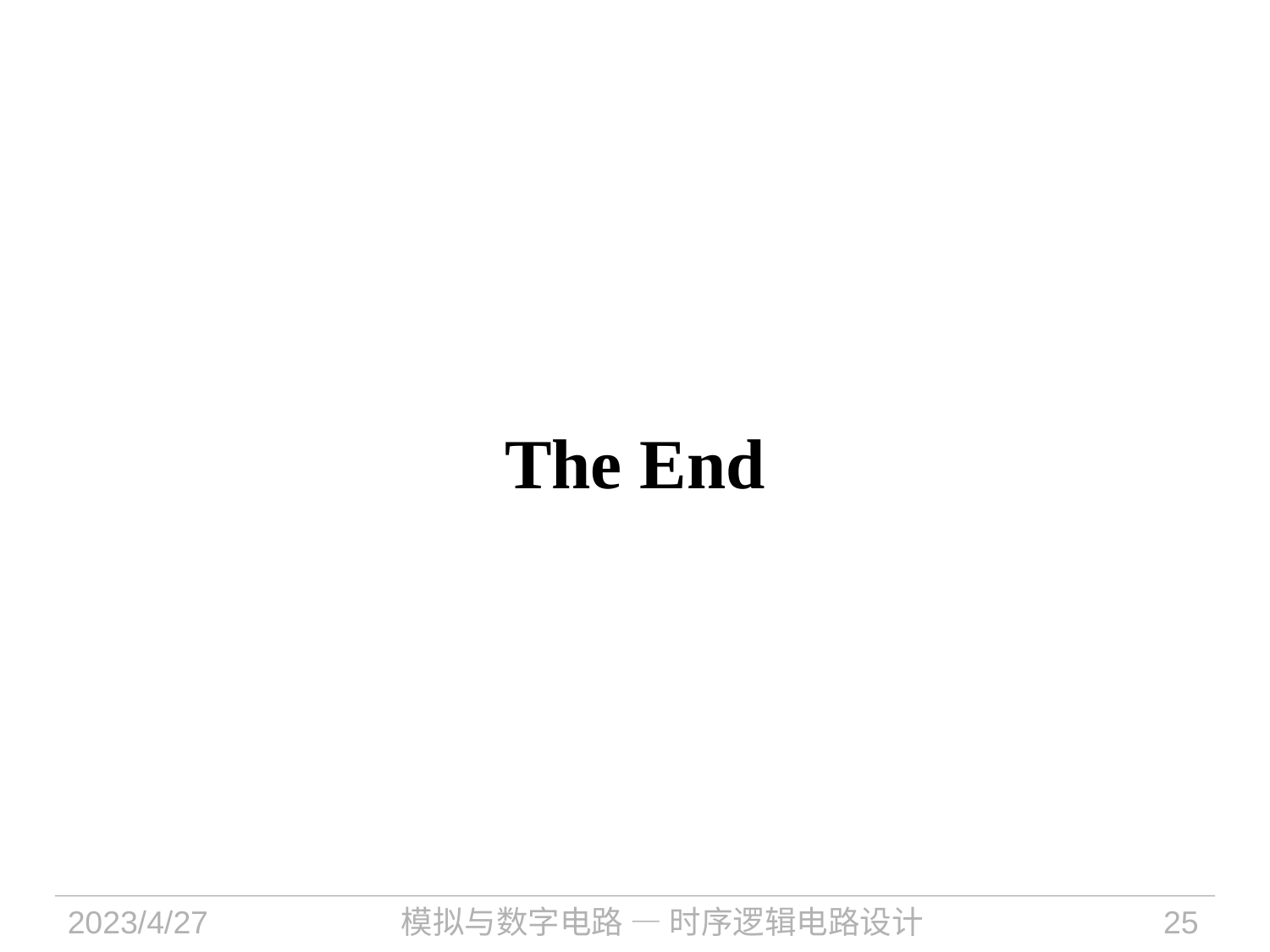

# The End
2023/4/27
模拟与数字电路 — 时序逻辑电路设计
25